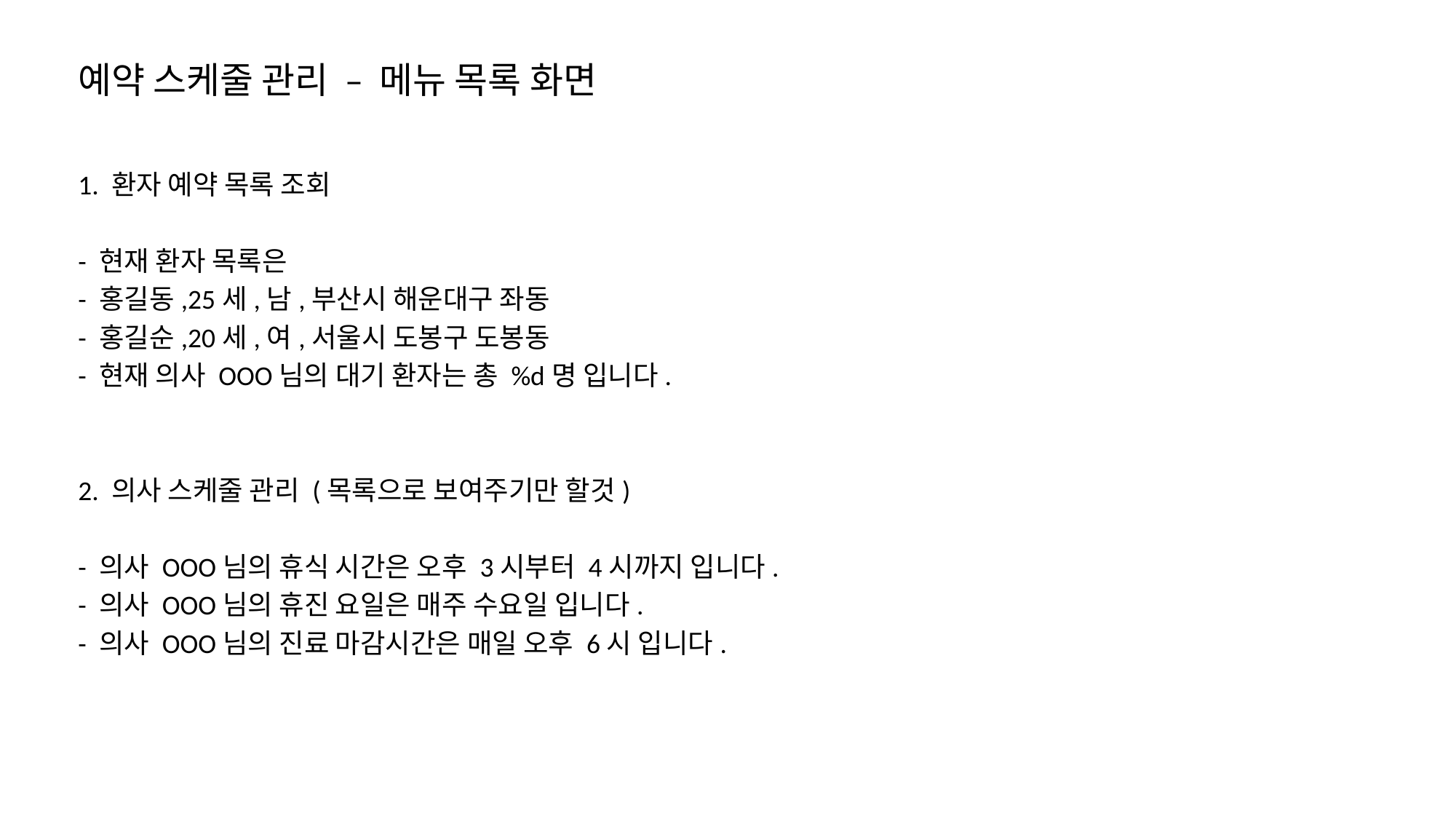

예약 스케줄 관리  –  메뉴 목록 화면
1. 환자 예약 목록 조회

- 현재 환자 목록은
- 홍길동,25세,남,부산시 해운대구 좌동
- 홍길순,20세,여,서울시 도봉구 도봉동
- 현재 의사 OOO님의 대기 환자는 총 %d명 입니다.

2. 의사 스케줄 관리 (목록으로 보여주기만 할것)

- 의사 OOO님의 휴식 시간은 오후 3시부터 4시까지 입니다.
- 의사 OOO님의 휴진 요일은 매주 수요일 입니다.
- 의사 OOO님의 진료 마감시간은 매일 오후 6시 입니다.